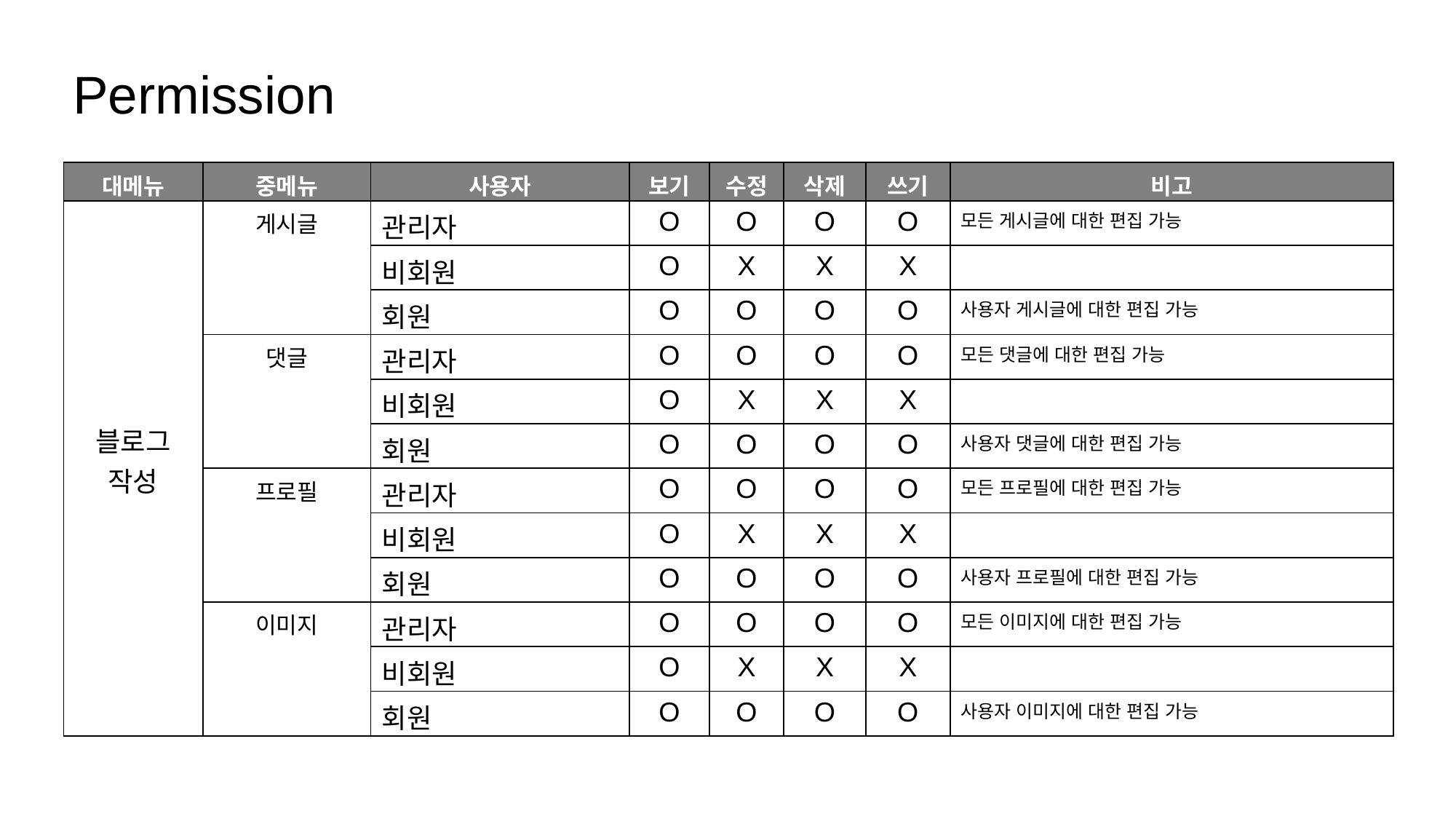

Permission
| 대메뉴 | 중메뉴 | 사용자 | 보기 | 수정 | 삭제 | 쓰기 | 비고 |
| --- | --- | --- | --- | --- | --- | --- | --- |
| 블로그 작성 | 게시글 | 관리자 | O | O | O | O | 모든 게시글에 대한 편집 가능 |
|  |  | 비회원 | O | X | X | X |  |
|  |  | 회원 | O | O | O | O | 사용자 게시글에 대한 편집 가능 |
|  | 댓글 | 관리자 | O | O | O | O | 모든 댓글에 대한 편집 가능 |
| 선생님 소개 |  | 비회원 | O | X | X | X |  |
|  |  | 회원 | O | O | O | O | 사용자 댓글에 대한 편집 가능 |
|  | 프로필 | 관리자 | O | O | O | O | 모든 프로필에 대한 편집 가능 |
|  |  | 비회원 | O | X | X | X |  |
| 학습 커뮤니티 |  | 회원 | O | O | O | O | 사용자 프로필에 대한 편집 가능 |
|  | 이미지 | 관리자 | O | O | O | O | 모든 이미지에 대한 편집 가능 |
|  |  | 비회원 | O | X | X | X |  |
|  |  | 회원 | O | O | O | O | 사용자 이미지에 대한 편집 가능 |